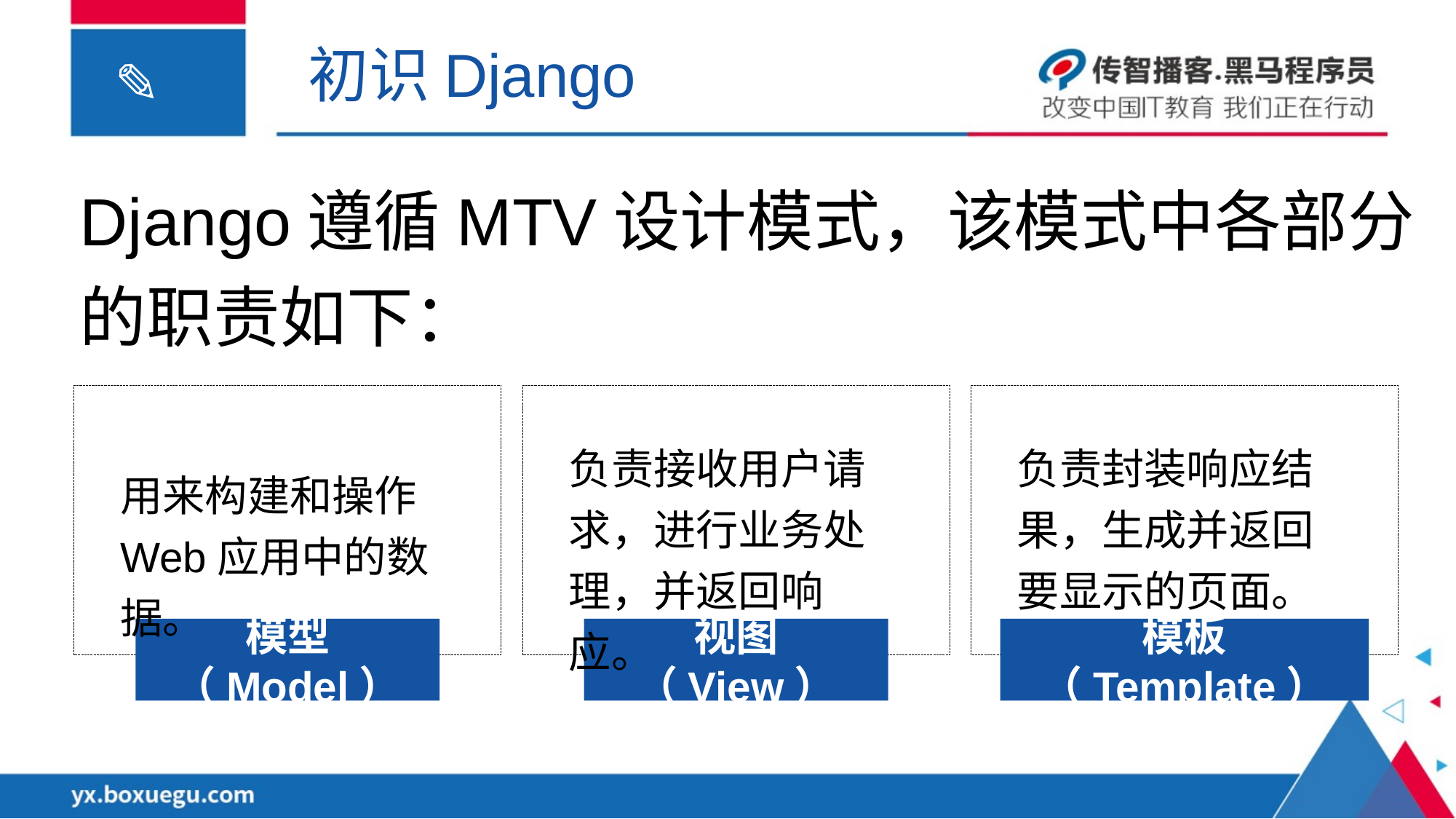

初识Django
Django遵循MTV设计模式，该模式中各部分的职责如下：

负责封装响应结果，生成并返回要显示的页面。
负责接收用户请求，进行业务处理，并返回响应。
用来构建和操作Web应用中的数据。
模型（Model）
视图（View）
模板（Template）